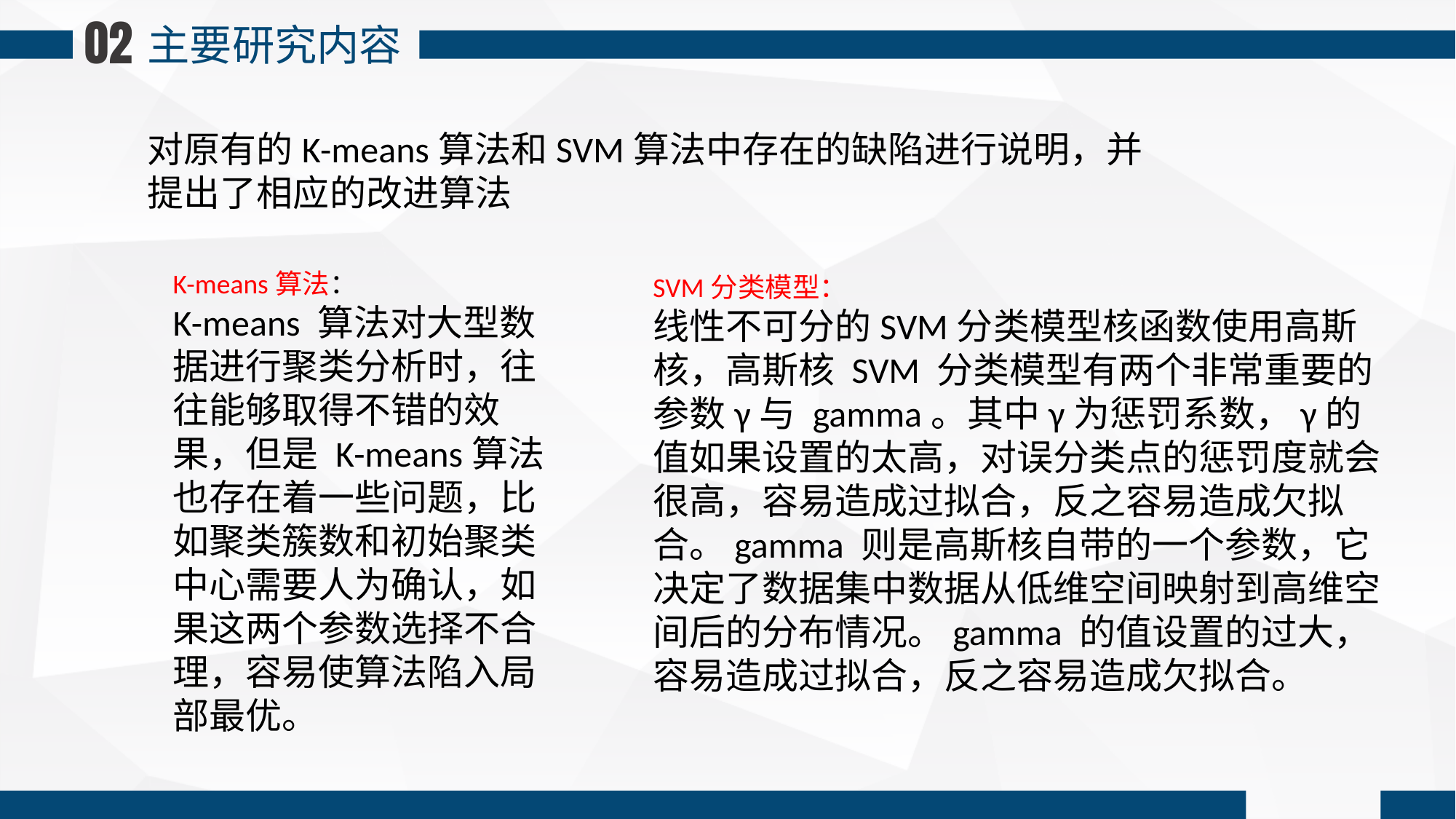

02
主要研究内容

对原有的K-means算法和SVM算法中存在的缺陷进行说明，并提出了相应的改进算法
K-means算法：
K-means 算法对大型数据进行聚类分析时，往往能够取得不错的效果，但是 K-means算法也存在着一些问题，比如聚类簇数和初始聚类中心需要人为确认，如果这两个参数选择不合理，容易使算法陷入局部最优。
SVM分类模型：
线性不可分的SVM分类模型核函数使用高斯核，高斯核 SVM 分类模型有两个非常重要的参数γ与 gamma。其中γ为惩罚系数，γ的值如果设置的太高，对误分类点的惩罚度就会很高，容易造成过拟合，反之容易造成欠拟合。gamma 则是高斯核自带的一个参数，它决定了数据集中数据从低维空间映射到高维空间后的分布情况。gamma 的值设置的过大，容易造成过拟合，反之容易造成欠拟合。